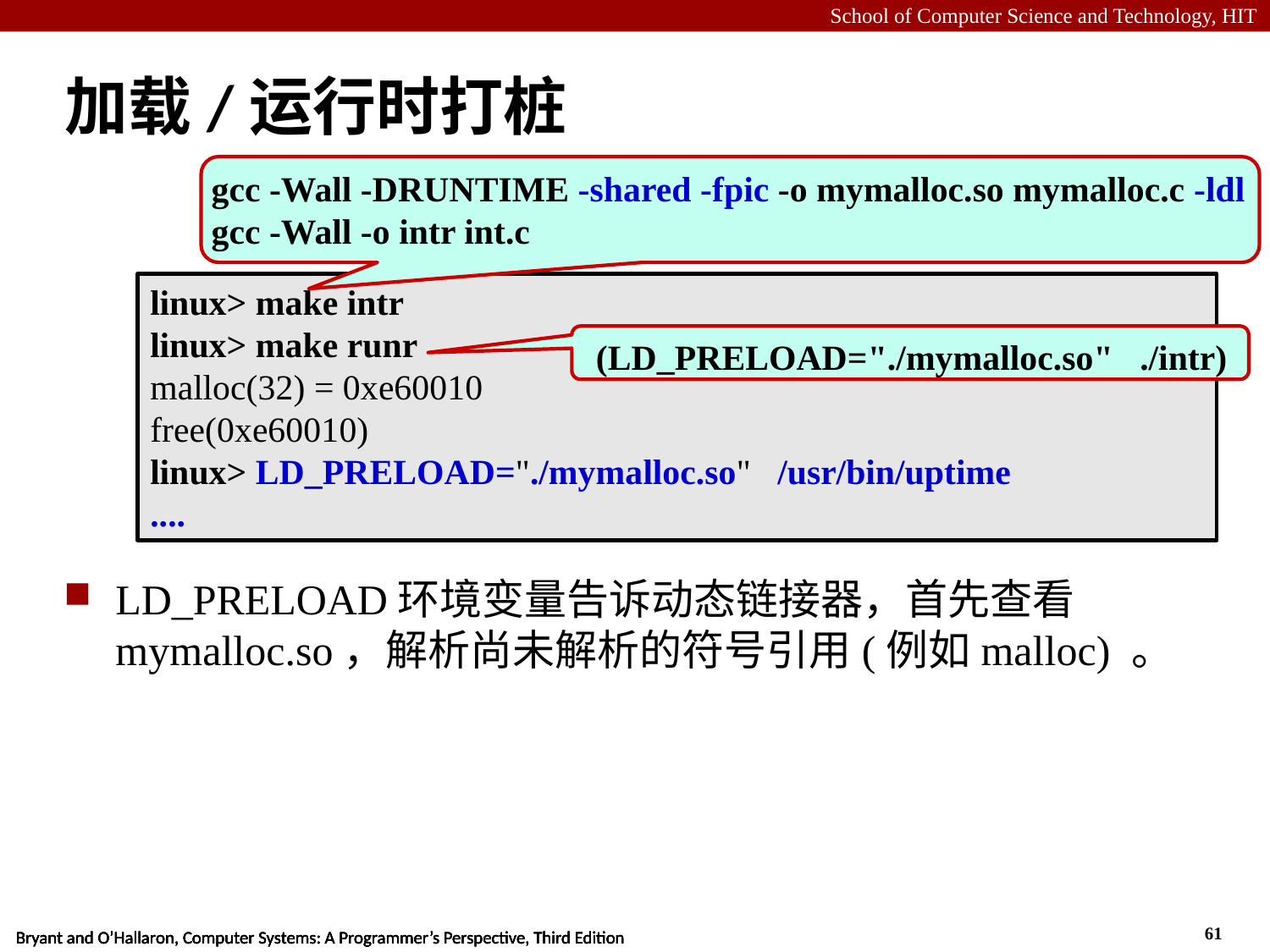

# 加载/运行时打桩
gcc -Wall -DRUNTIME -shared -fpic -o mymalloc.so mymalloc.c -ldl
gcc -Wall -o intr int.c
linux> make intr
linux> make runr
malloc(32) = 0xe60010
free(0xe60010)
linux> LD_PRELOAD="./mymalloc.so"   /usr/bin/uptime
....
 (LD_PRELOAD="./mymalloc.so"   ./intr)
LD_PRELOAD环境变量告诉动态链接器，首先查看mymalloc.so，解析尚未解析的符号引用(例如malloc) 。